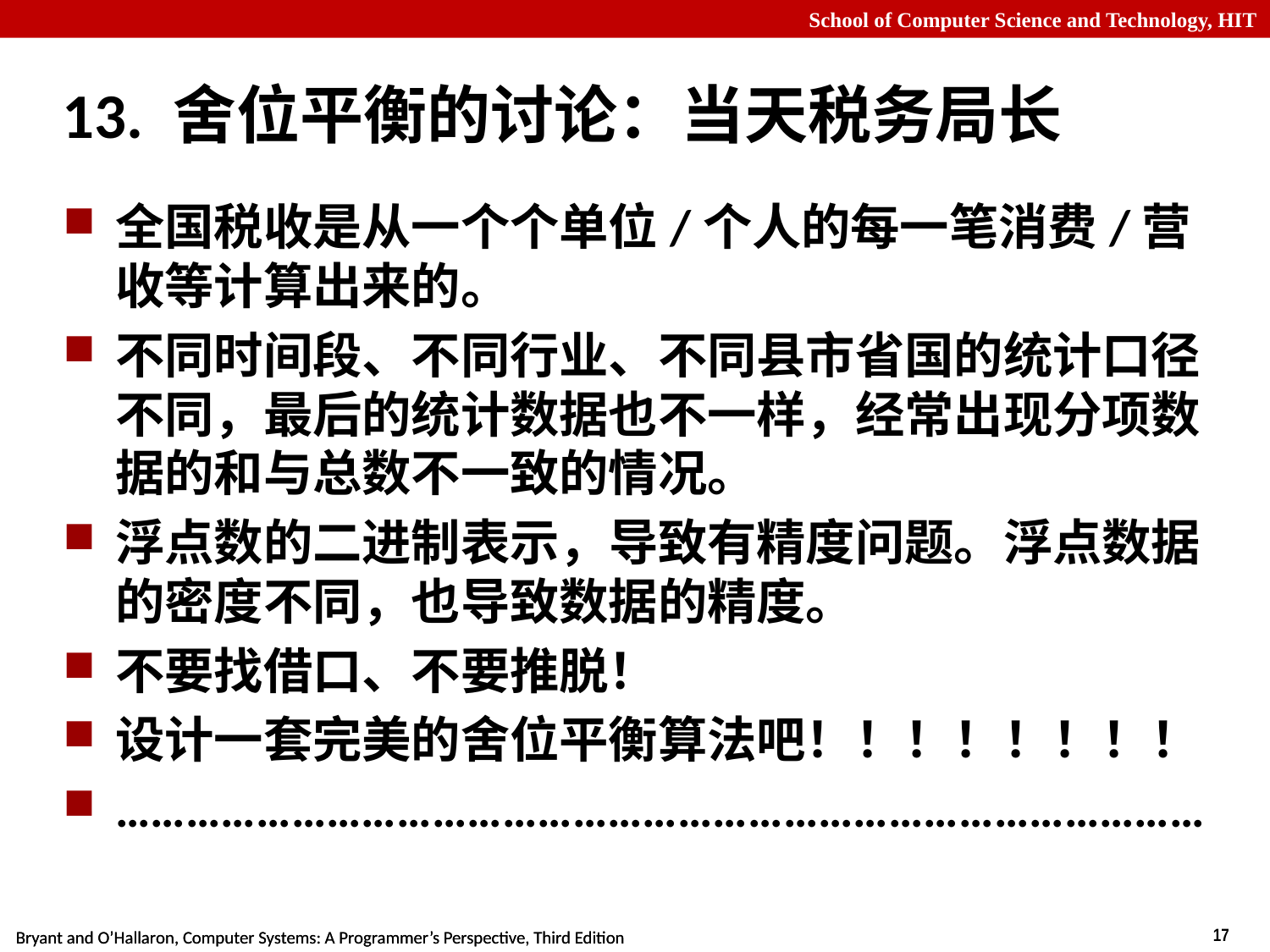

# 13. 舍位平衡的讨论：当天税务局长
全国税收是从一个个单位/个人的每一笔消费/营收等计算出来的。
不同时间段、不同行业、不同县市省国的统计口径不同，最后的统计数据也不一样，经常出现分项数据的和与总数不一致的情况。
浮点数的二进制表示，导致有精度问题。浮点数据的密度不同，也导致数据的精度。
不要找借口、不要推脱！
设计一套完美的舍位平衡算法吧！！！！！！！！
…………………………………………………………………………………